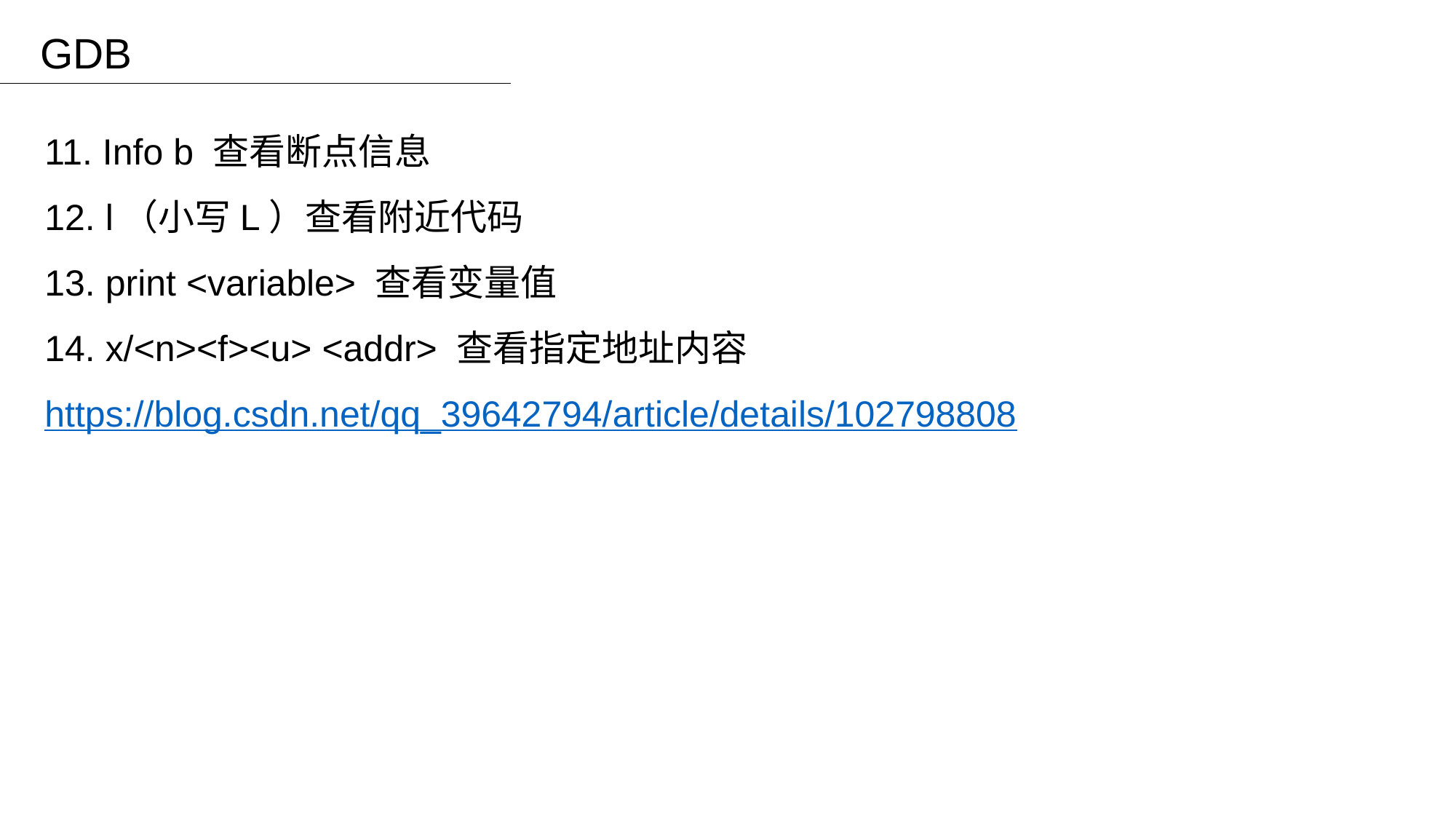

GDB
11. Info b 查看断点信息
12. l（小写L）查看附近代码
13. print <variable> 查看变量值
14. x/<n><f><u> <addr> 查看指定地址内容https://blog.csdn.net/qq_39642794/article/details/102798808